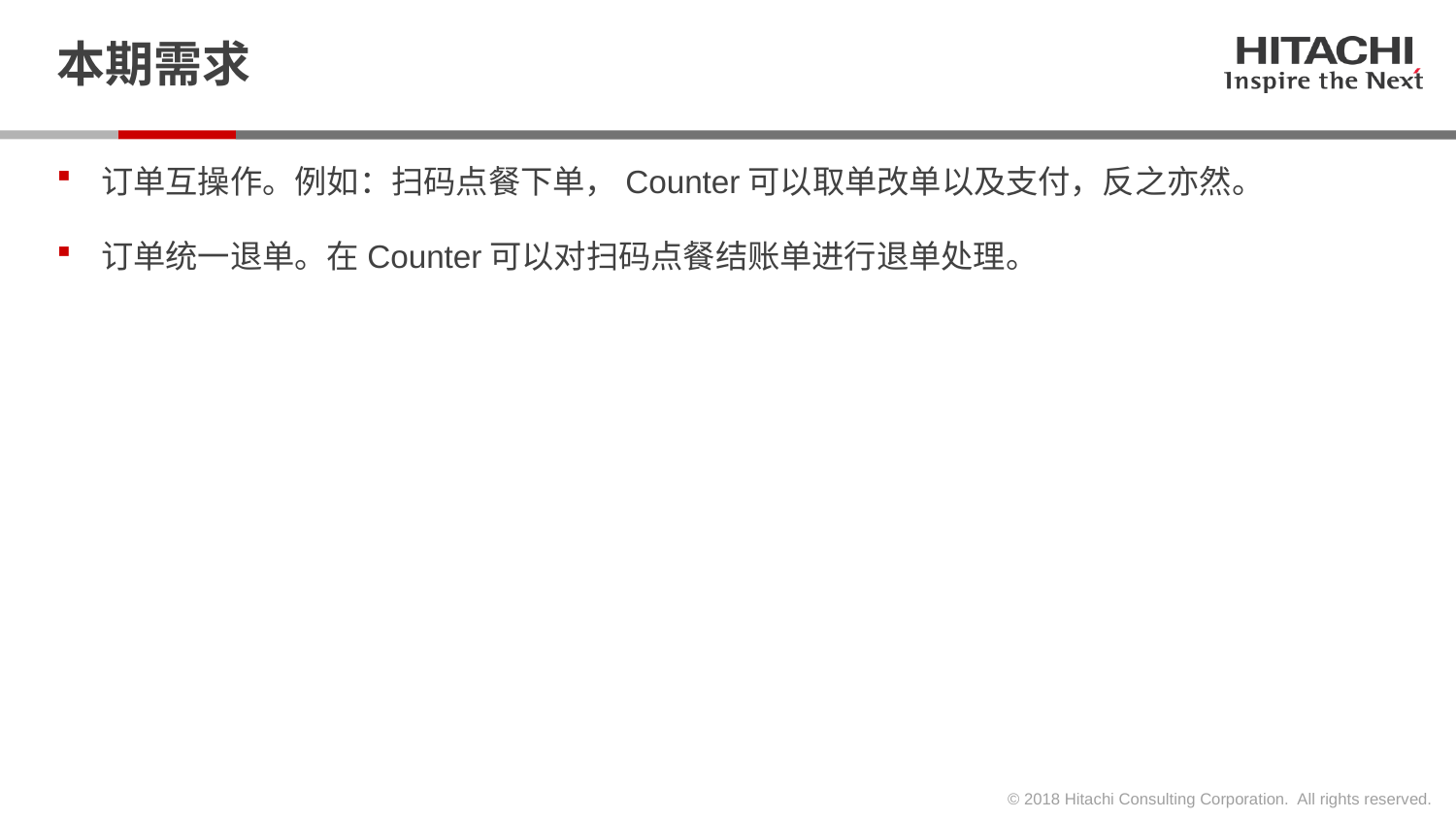

# 本期需求
订单互操作。例如：扫码点餐下单，Counter可以取单改单以及支付，反之亦然。
订单统一退单。在Counter可以对扫码点餐结账单进行退单处理。